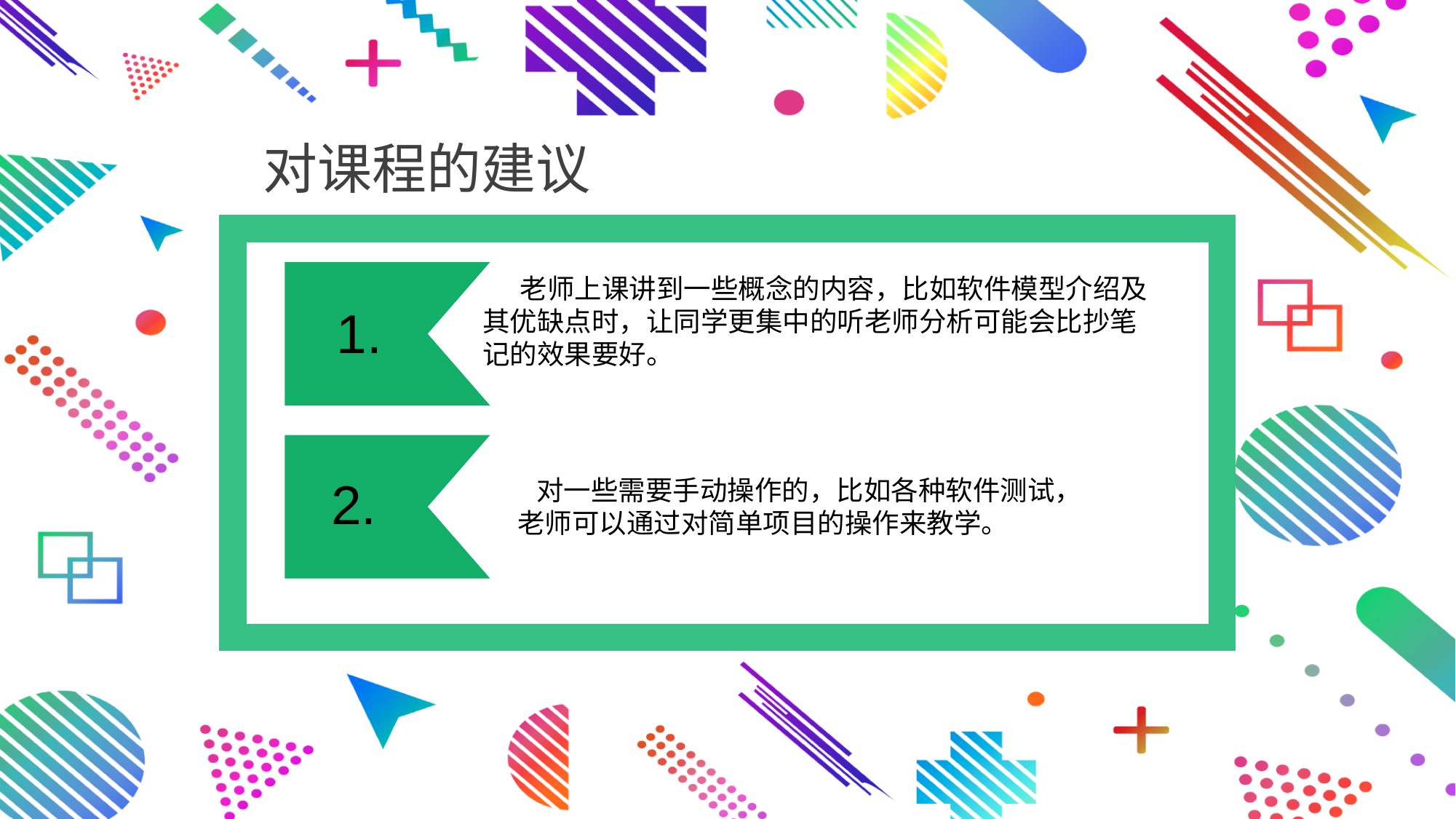

对课程的建议

     老师上课讲到一些概念的内容，比如软件模型介绍及其优缺点时，让同学更集中的听老师分析可能会比抄笔记的效果要好。
1.

2.
  对一些需要手动操作的，比如各种软件测试，老师可以通过对简单项目的操作来教学。